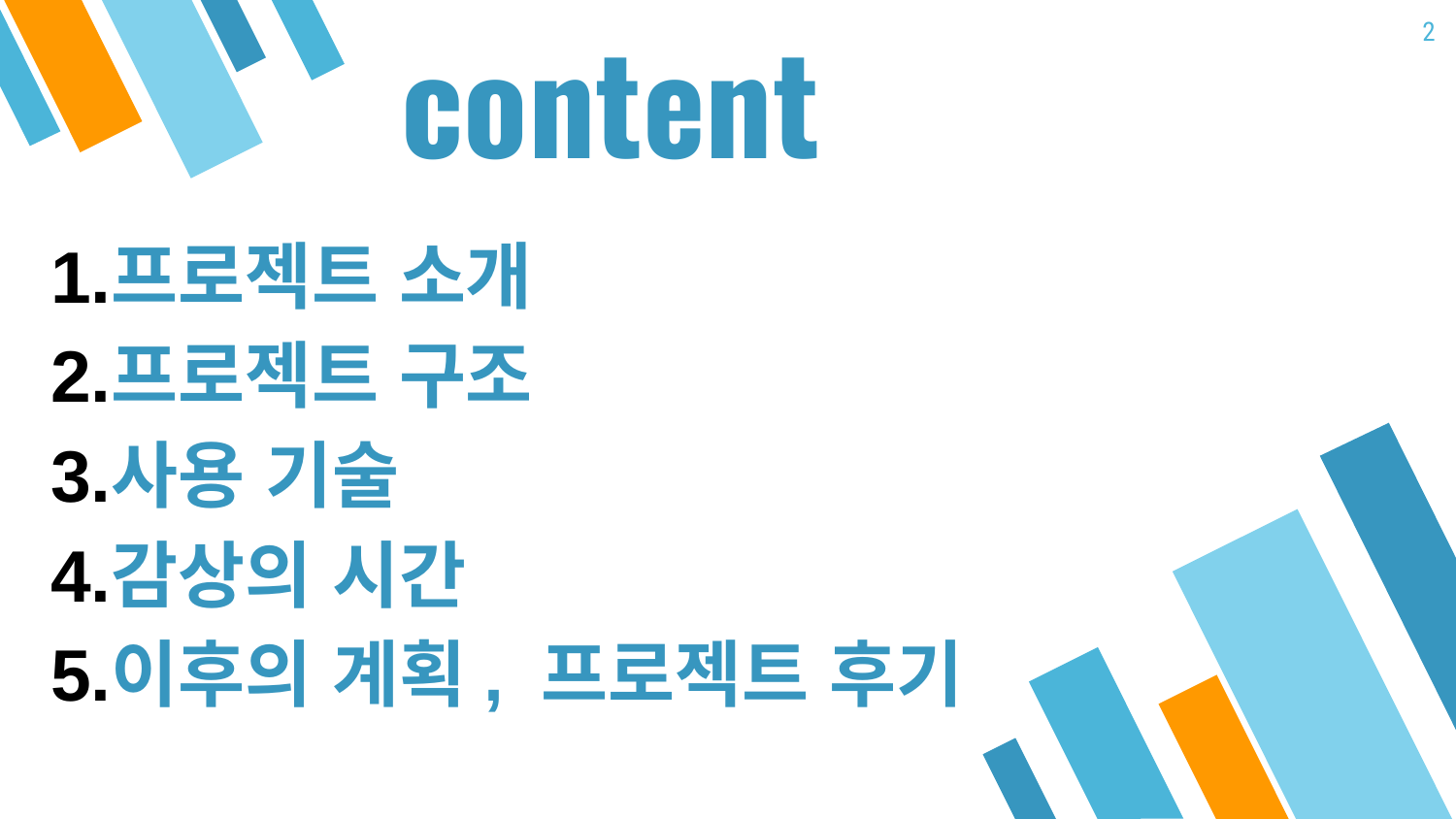

2
# content
프로젝트 소개
프로젝트 구조
사용 기술
감상의 시간
이후의 계획, 프로젝트 후기